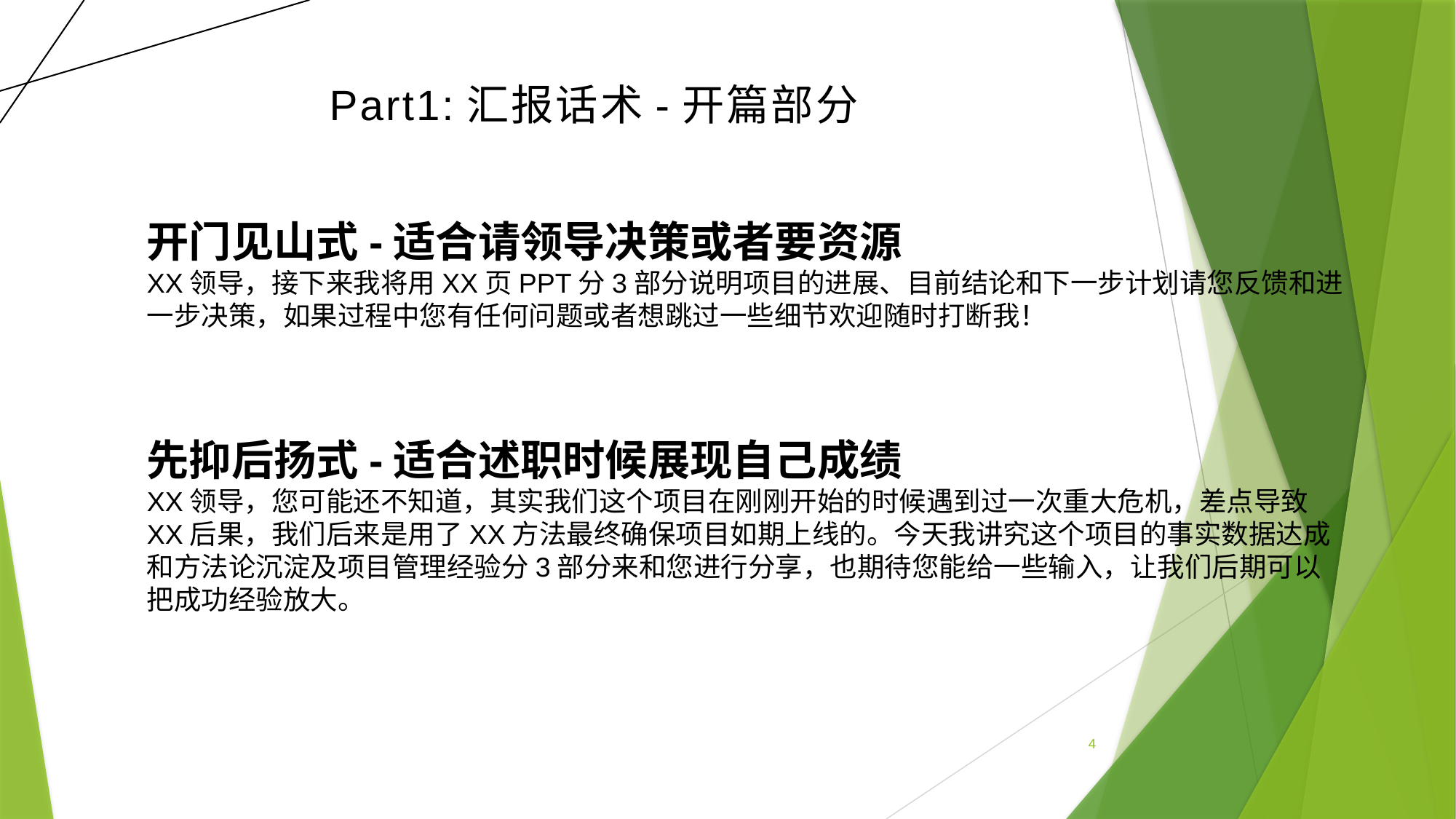

# Part1:汇报话术-开篇部分
开门见山式-适合请领导决策或者要资源
XX领导，接下来我将用XX页PPT分3部分说明项目的进展、目前结论和下一步计划请您反馈和进一步决策，如果过程中您有任何问题或者想跳过一些细节欢迎随时打断我！

先抑后扬式-适合述职时候展现自己成绩
XX领导，您可能还不知道，其实我们这个项目在刚刚开始的时候遇到过一次重大危机，差点导致XX后果，我们后来是用了XX方法最终确保项目如期上线的。今天我讲究这个项目的事实数据达成和方法论沉淀及项目管理经验分3部分来和您进行分享，也期待您能给一些输入，让我们后期可以把成功经验放大。
4